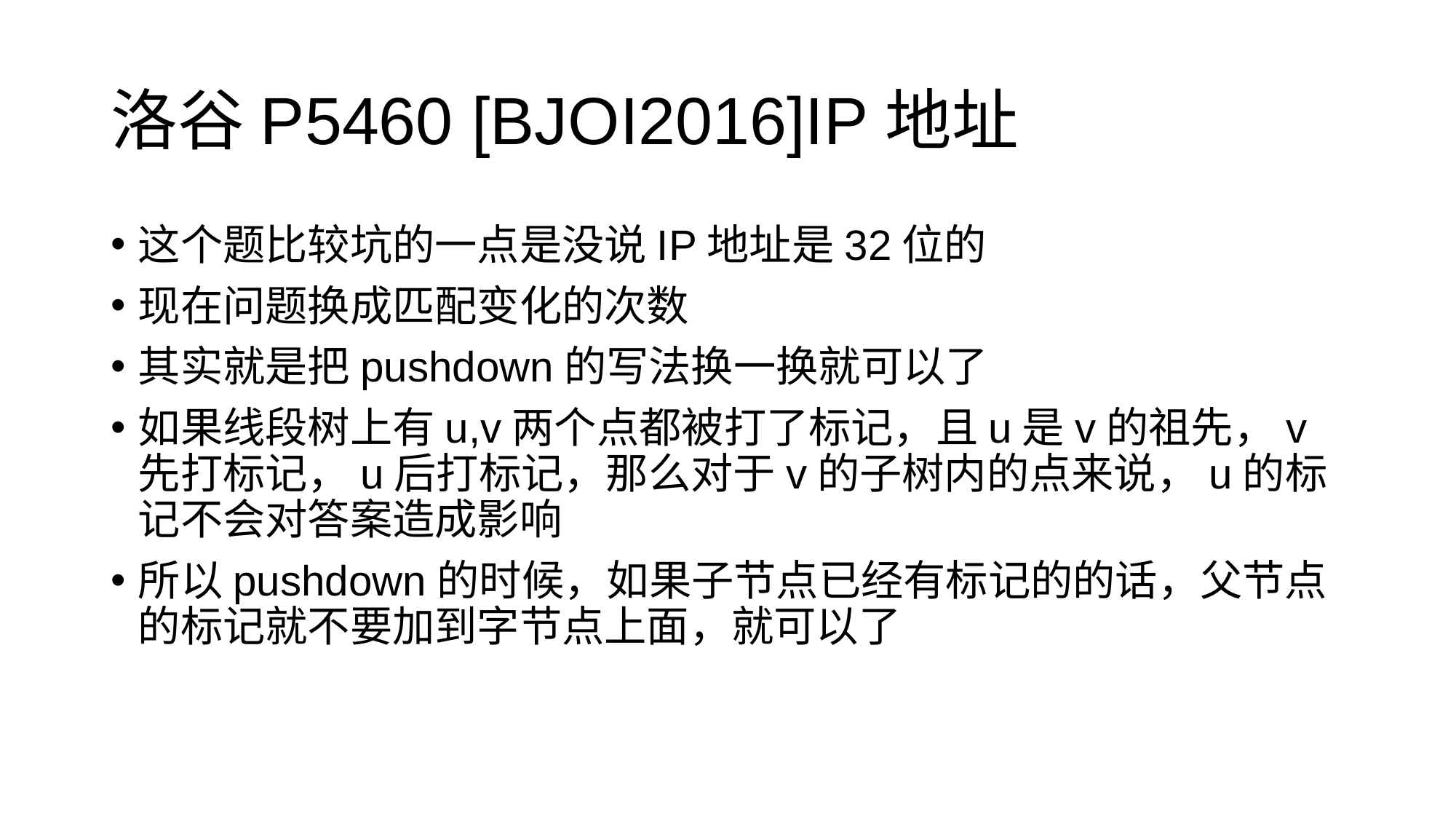

# 洛谷P5460 [BJOI2016]IP地址
这个题比较坑的一点是没说IP地址是32位的
现在问题换成匹配变化的次数
其实就是把pushdown的写法换一换就可以了
如果线段树上有u,v两个点都被打了标记，且u是v的祖先，v先打标记，u后打标记，那么对于v的子树内的点来说，u的标记不会对答案造成影响
所以pushdown的时候，如果子节点已经有标记的的话，父节点的标记就不要加到字节点上面，就可以了